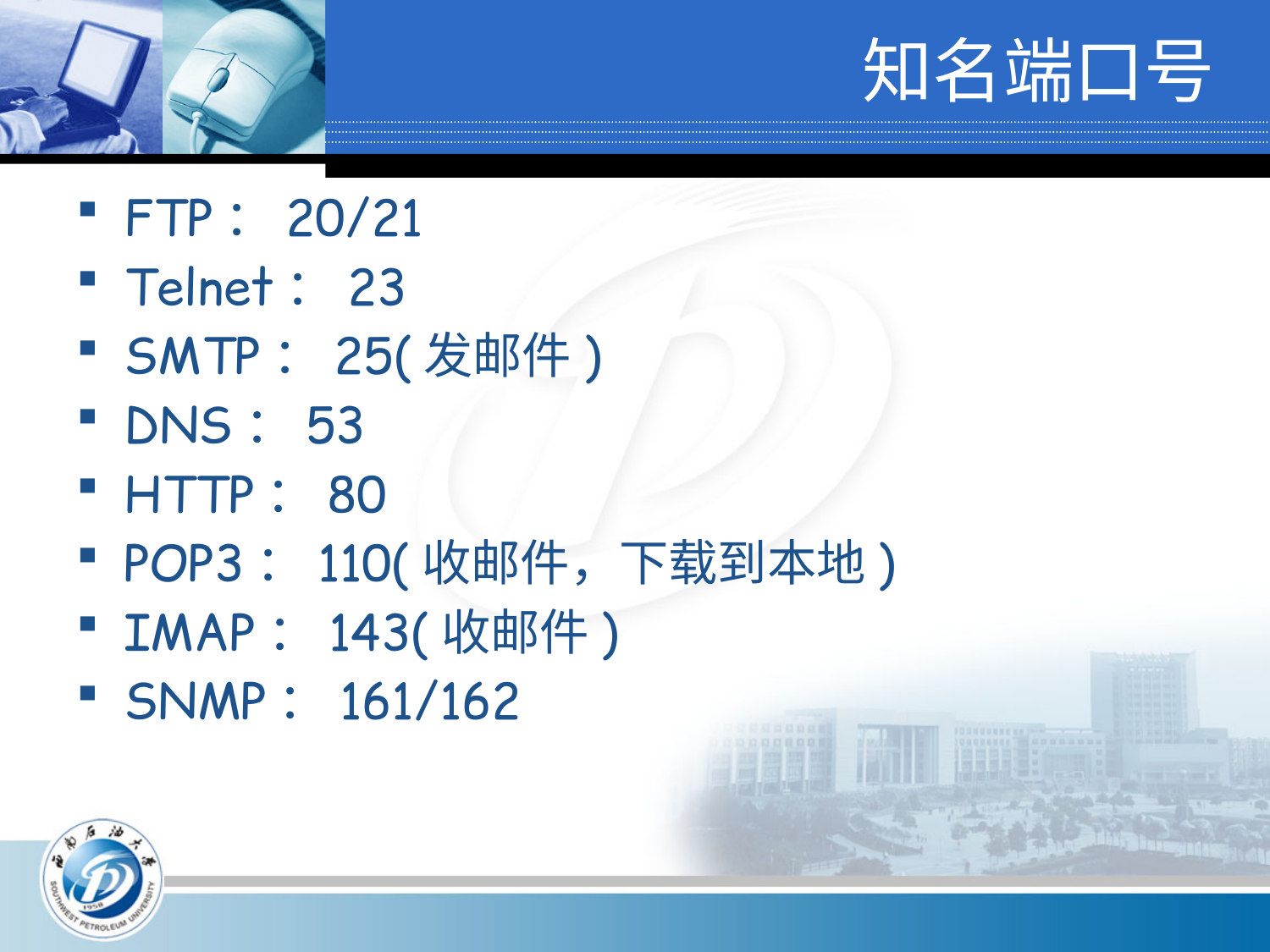

# 知名端口号
FTP：20/21
Telnet：23
SMTP：25(发邮件)
DNS：53
HTTP：80
POP3：110(收邮件，下载到本地)
IMAP：143(收邮件)
SNMP：161/162